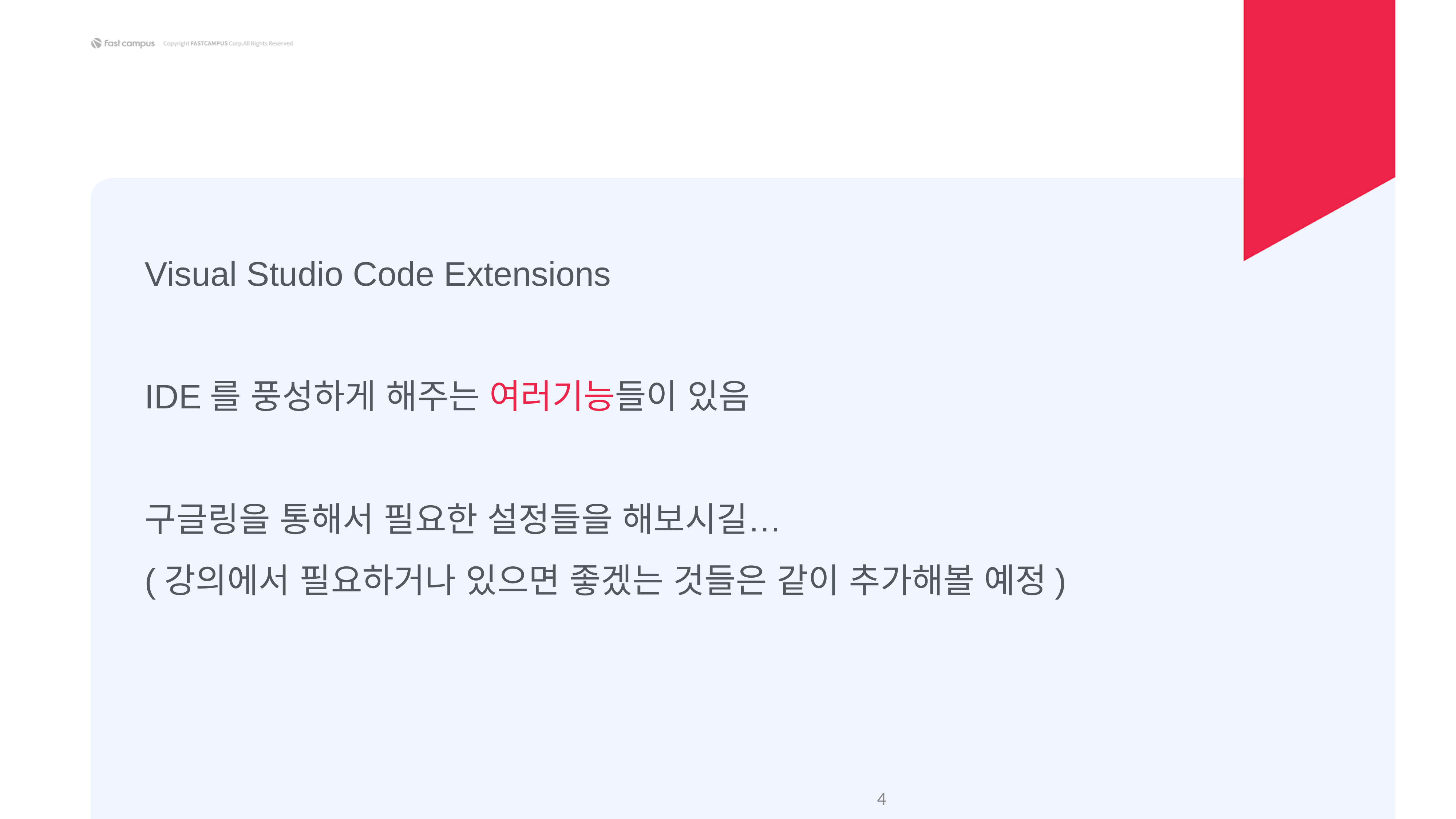

Visual Studio Code Extensions

IDE를 풍성하게 해주는 여러기능들이 있음

구글링을 통해서 필요한 설정들을 해보시길…
(강의에서 필요하거나 있으면 좋겠는 것들은 같이 추가해볼 예정)

4